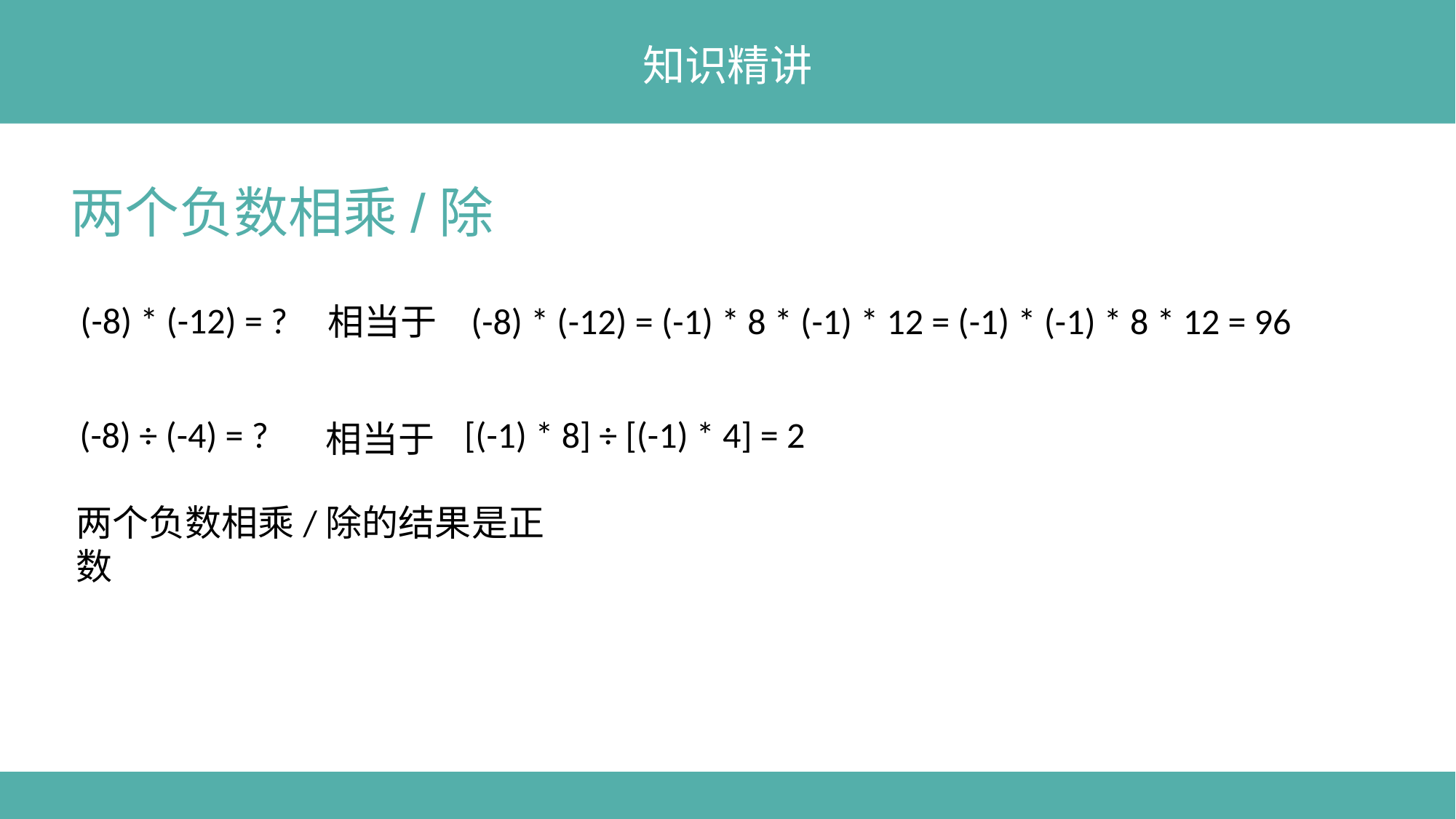

知识精讲

两个负数相乘/除
(-8) * (-12) = ?
(-8) * (-12) = (-1) * 8 * (-1) * 12 = (-1) * (-1) * 8 * 12 = 96
相当于
(-8) ÷ (-4) = ?
[(-1) * 8] ÷ [(-1) * 4] = 2
相当于
两个负数相乘/除的结果是正数